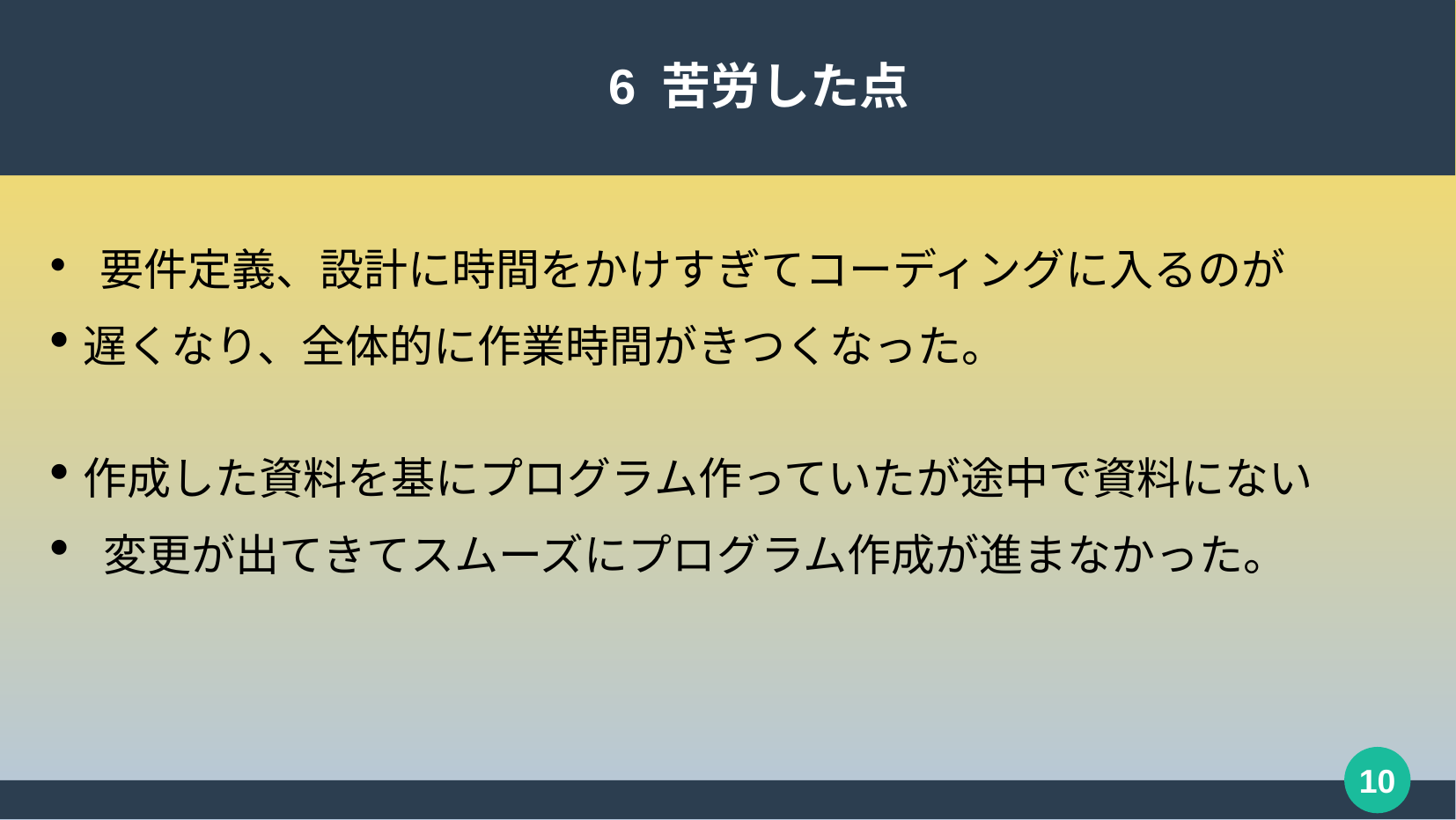

# 6 苦労した点
 要件定義、設計に時間をかけすぎてコーディングに入るのが
遅くなり、全体的に作業時間がきつくなった。

作成した資料を基にプログラム作っていたが途中で資料にない
 変更が出てきてスムーズにプログラム作成が進まなかった。